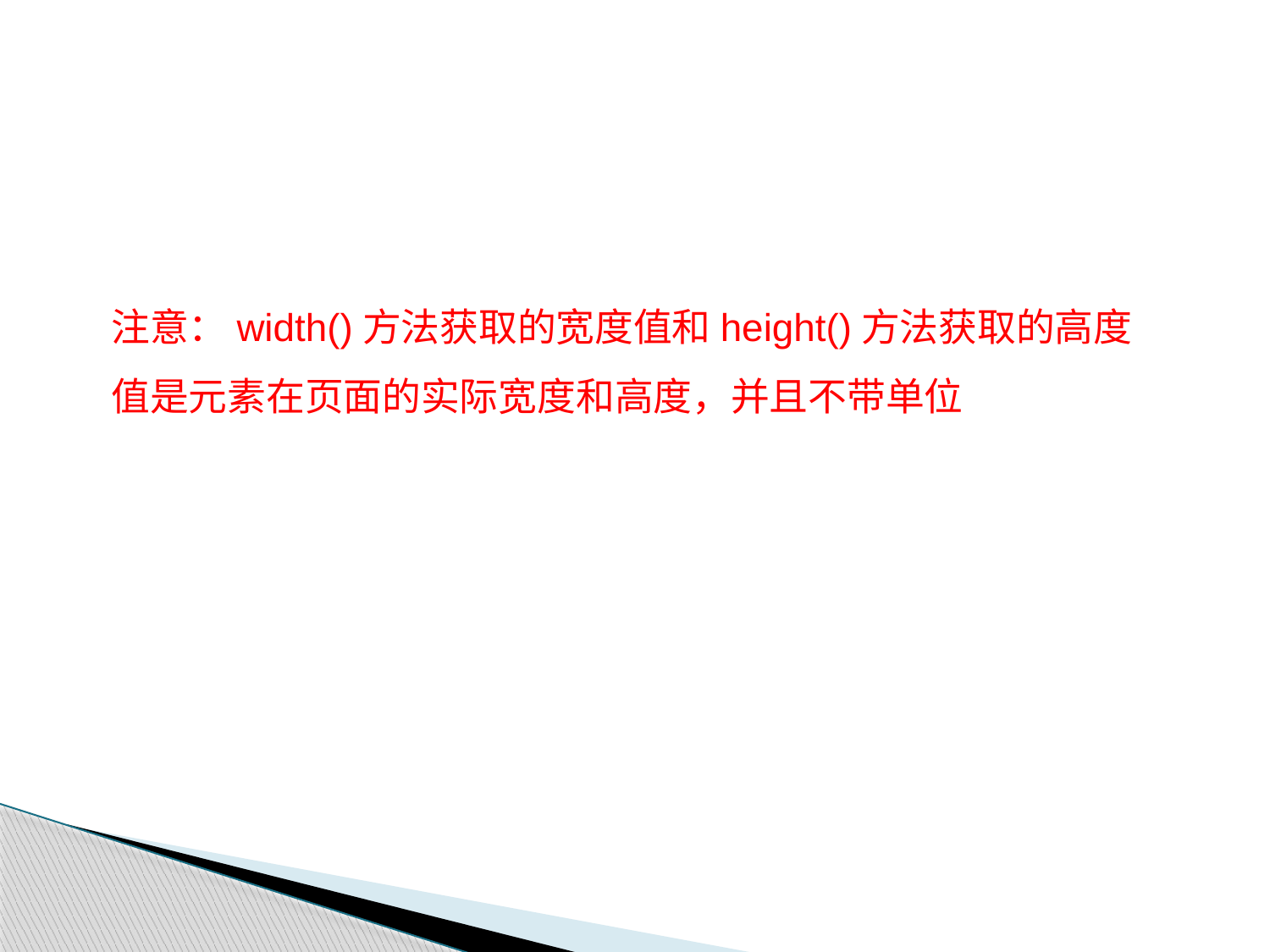

注意：width()方法获取的宽度值和height()方法获取的高度值是元素在页面的实际宽度和高度，并且不带单位